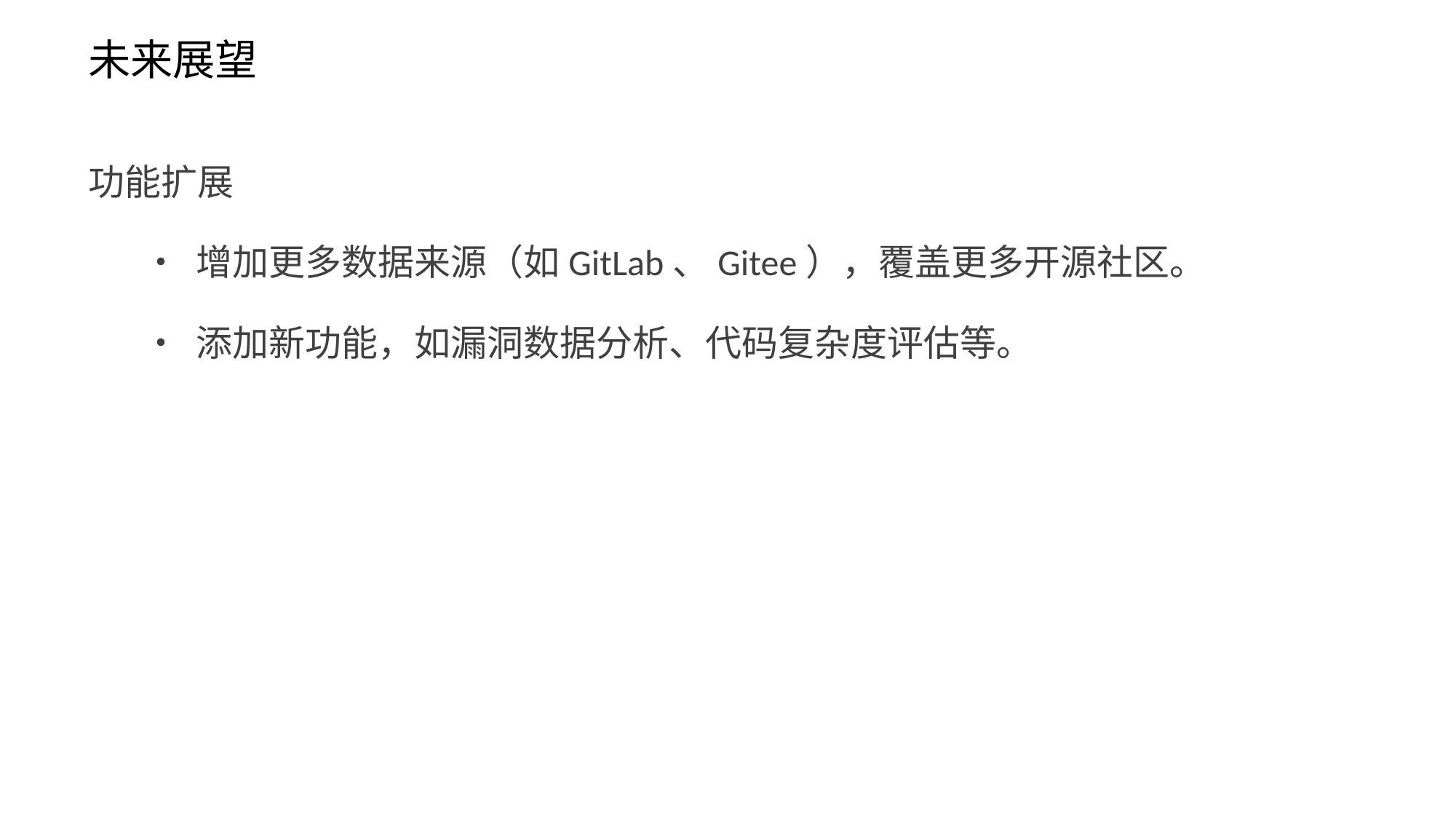

# 未来展望
功能扩展
• 增加更多数据来源（如GitLab、Gitee），覆盖更多开源社区。
• 添加新功能，如漏洞数据分析、代码复杂度评估等。